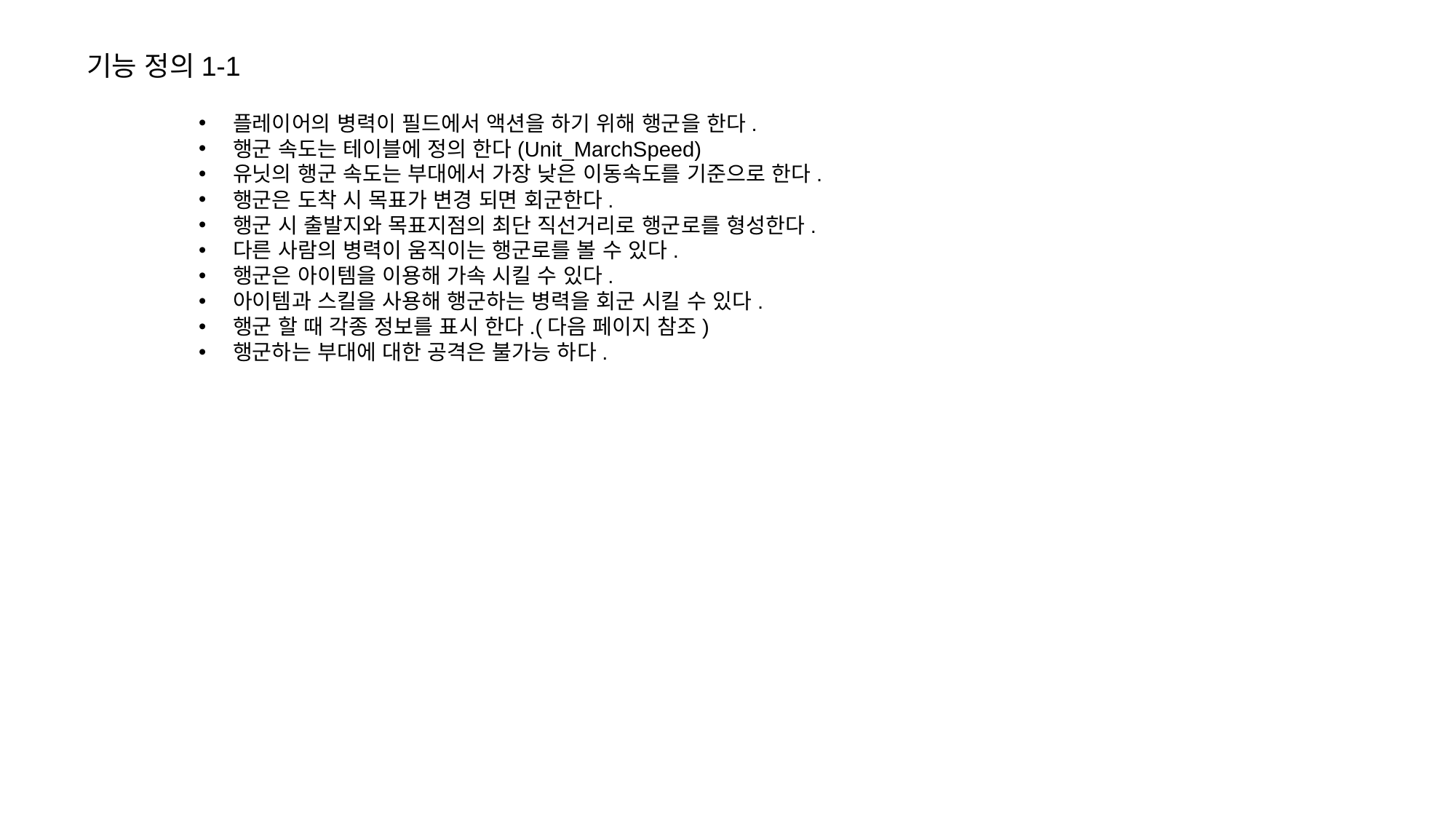

기능 정의1-1
플레이어의 병력이 필드에서 액션을 하기 위해 행군을 한다.
행군 속도는 테이블에 정의 한다(Unit_MarchSpeed)
유닛의 행군 속도는 부대에서 가장 낮은 이동속도를 기준으로 한다.
행군은 도착 시 목표가 변경 되면 회군한다.
행군 시 출발지와 목표지점의 최단 직선거리로 행군로를 형성한다.
다른 사람의 병력이 움직이는 행군로를 볼 수 있다.
행군은 아이템을 이용해 가속 시킬 수 있다.
아이템과 스킬을 사용해 행군하는 병력을 회군 시킬 수 있다.
행군 할 때 각종 정보를 표시 한다.(다음 페이지 참조)
행군하는 부대에 대한 공격은 불가능 하다.